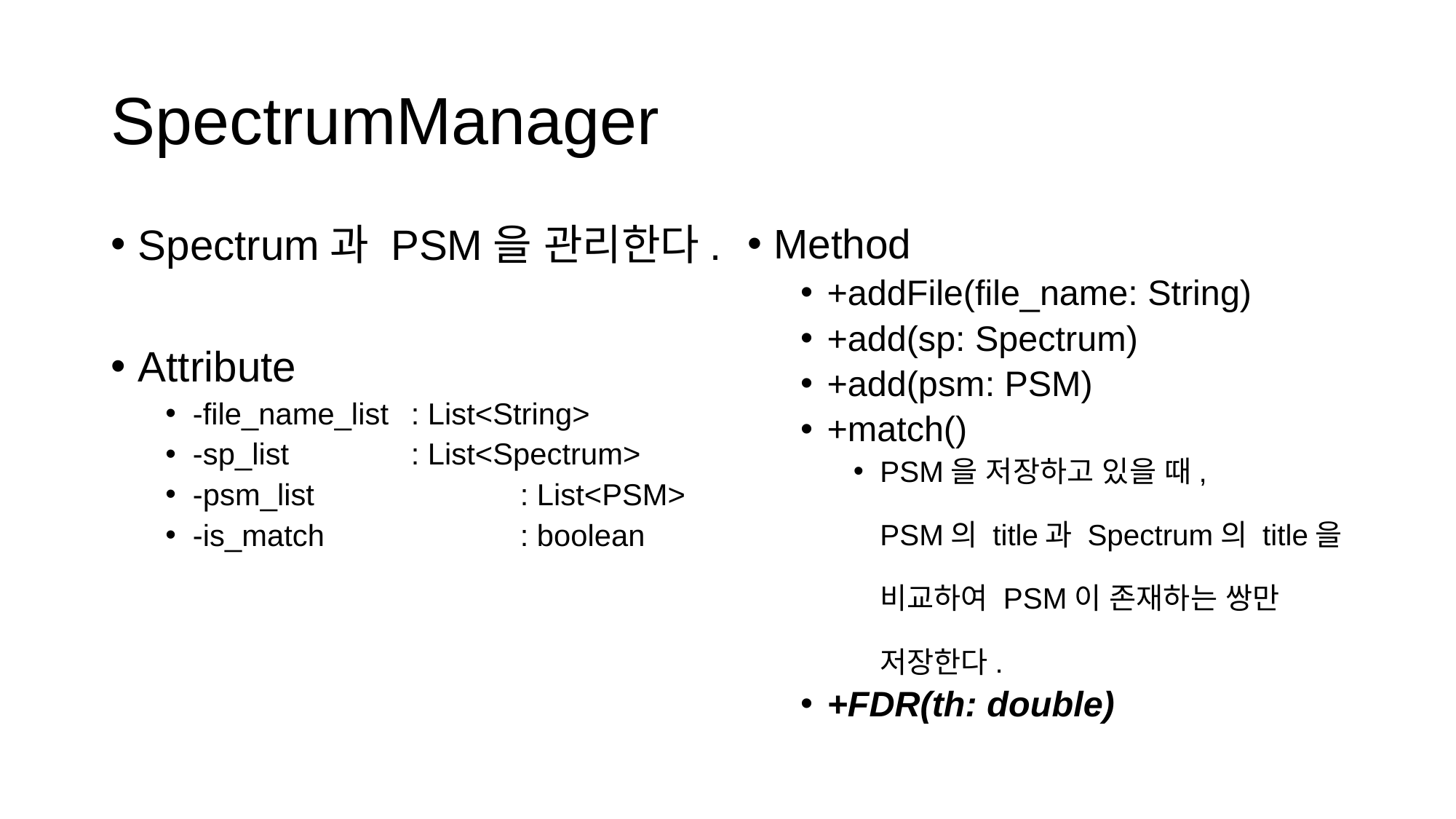

# SpectrumManager
Spectrum과 PSM을 관리한다.

Attribute
-file_name_list	: List<String>
-sp_list		: List<Spectrum>
-psm_list		: List<PSM>
-is_match		: boolean
Method
+addFile(file_name: String)
+add(sp: Spectrum)
+add(psm: PSM)
+match()
PSM을 저장하고 있을 때,
PSM의 title과 Spectrum의 title을
비교하여 PSM이 존재하는 쌍만
저장한다.
+FDR(th: double)